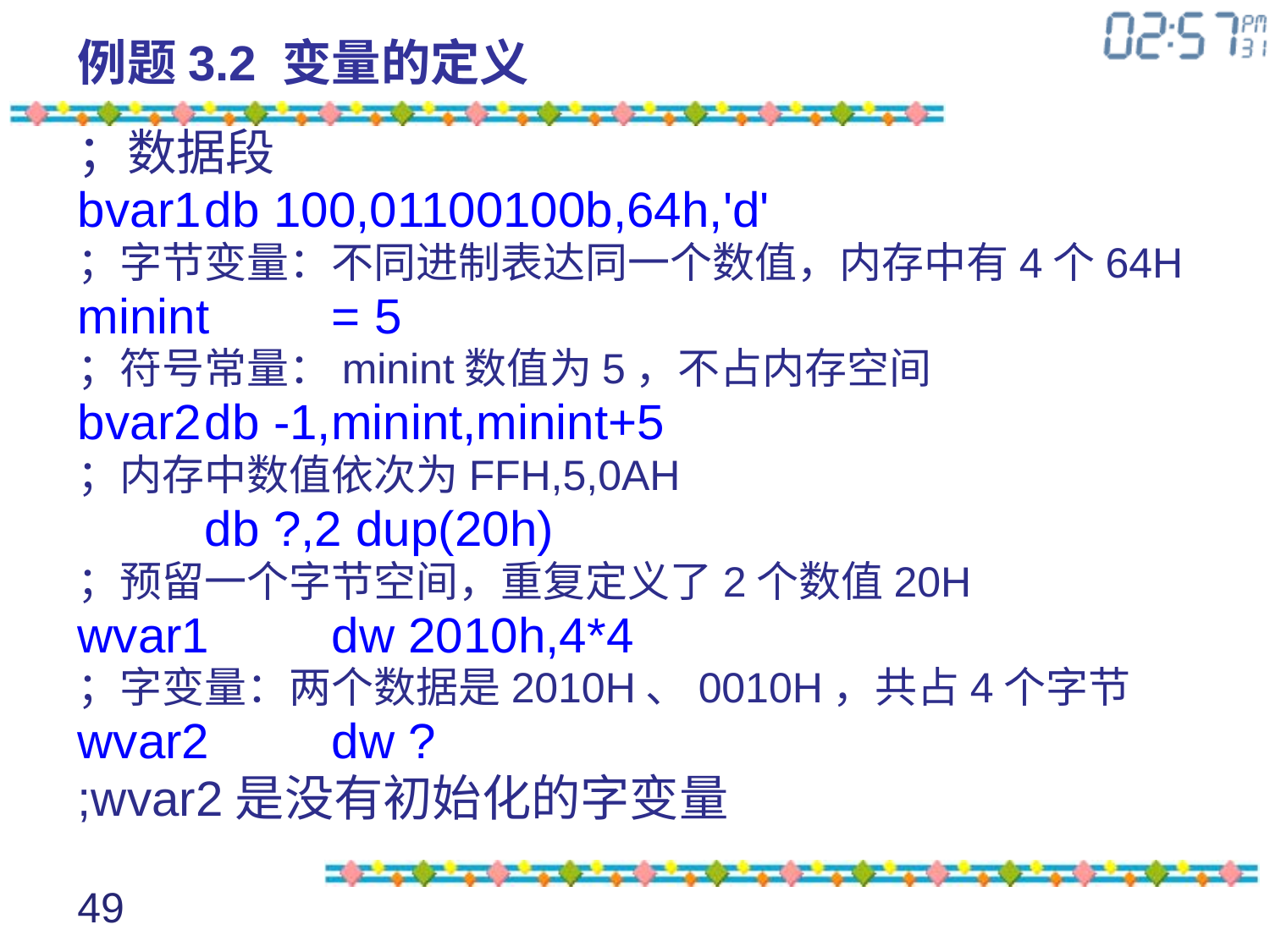

# 例题3.2 变量的定义
；数据段
bvar1	db 100,01100100b,64h,'d'
；字节变量：不同进制表达同一个数值，内存中有4个64H
minint	= 5
；符号常量：minint数值为5，不占内存空间
bvar2	db -1,minint,minint+5
；内存中数值依次为FFH,5,0AH
	db ?,2 dup(20h)
；预留一个字节空间，重复定义了2个数值20H
wvar1	dw 2010h,4*4
；字变量：两个数据是2010H、0010H，共占4个字节
wvar2	dw ?
;wvar2是没有初始化的字变量